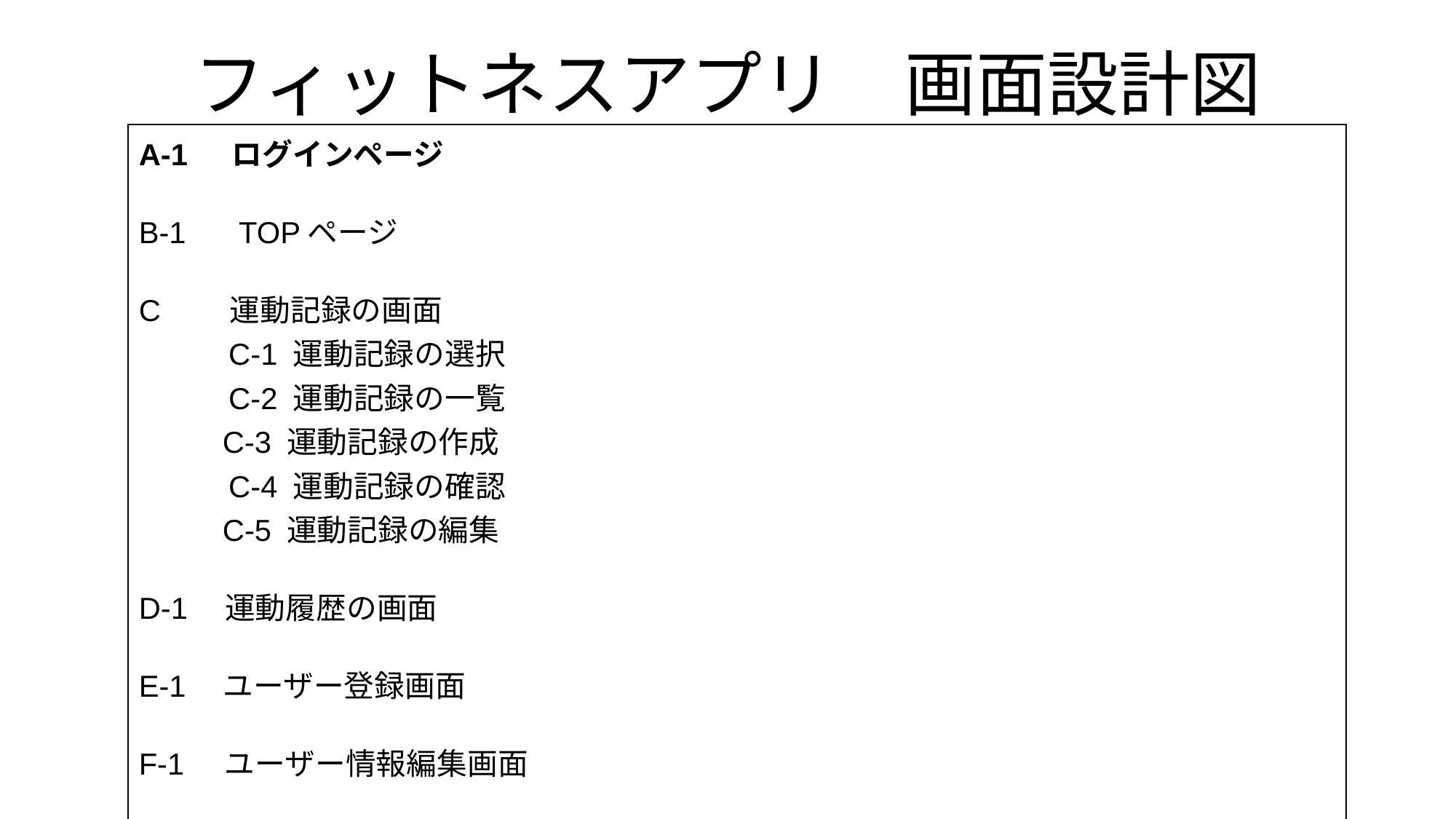

# フィットネスアプリ　画面設計図
| A-1　 ログインページ　 B-1　 TOPページ C 　 運動記録の画面 　　 C-1 運動記録の選択 　　 C-2 運動記録の一覧 C-3 運動記録の作成 　　 C-4 運動記録の確認 C-5 運動記録の編集 D-1　運動履歴の画面　 E-1　ユーザー登録画面 F-1 ユーザー情報編集画面 |
| --- |